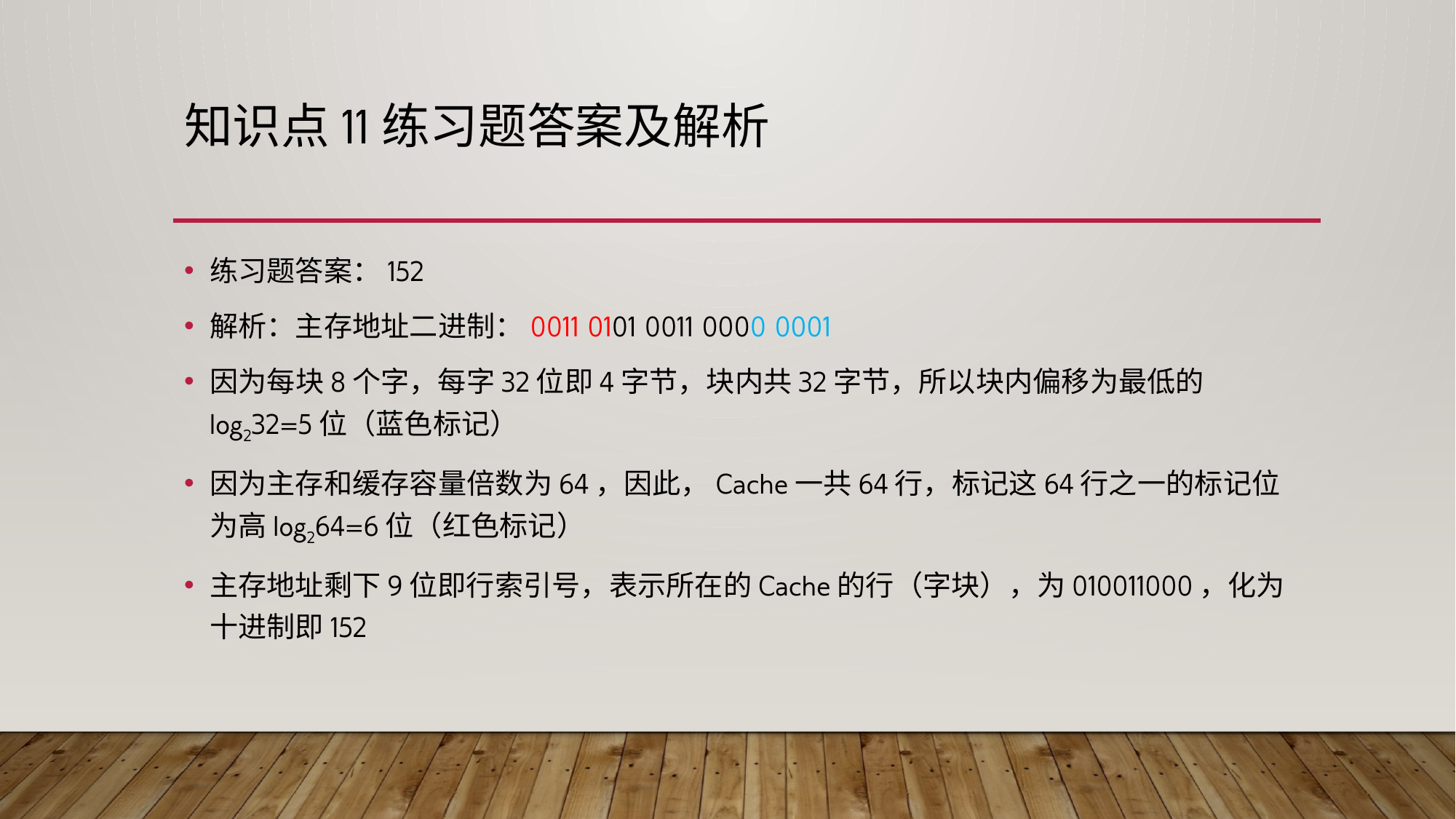

# 知识点11练习题答案及解析
练习题答案：152
解析：主存地址二进制：0011 0101 0011 0000 0001
因为每块8个字，每字32位即4字节，块内共32字节，所以块内偏移为最低的log232=5位（蓝色标记）
因为主存和缓存容量倍数为64，因此，Cache一共64行，标记这64行之一的标记位为高log264=6位（红色标记）
主存地址剩下9位即行索引号，表示所在的Cache的行（字块），为010011000，化为十进制即152